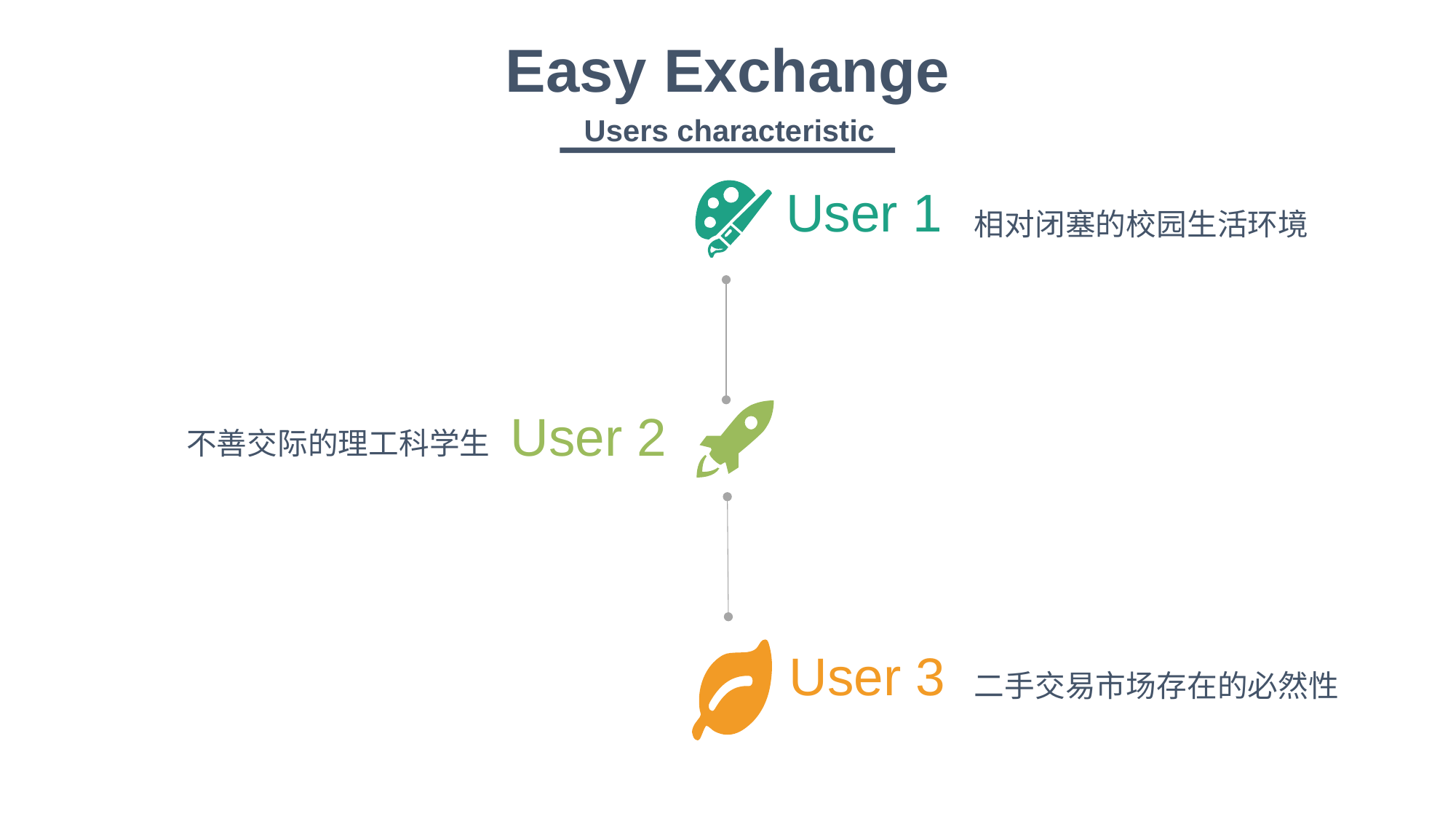

Easy Exchange
Users characteristic

User 1

相对闭塞的校园生活环境

User 2

不善交际的理工科学生

User 3
二手交易市场存在的必然性